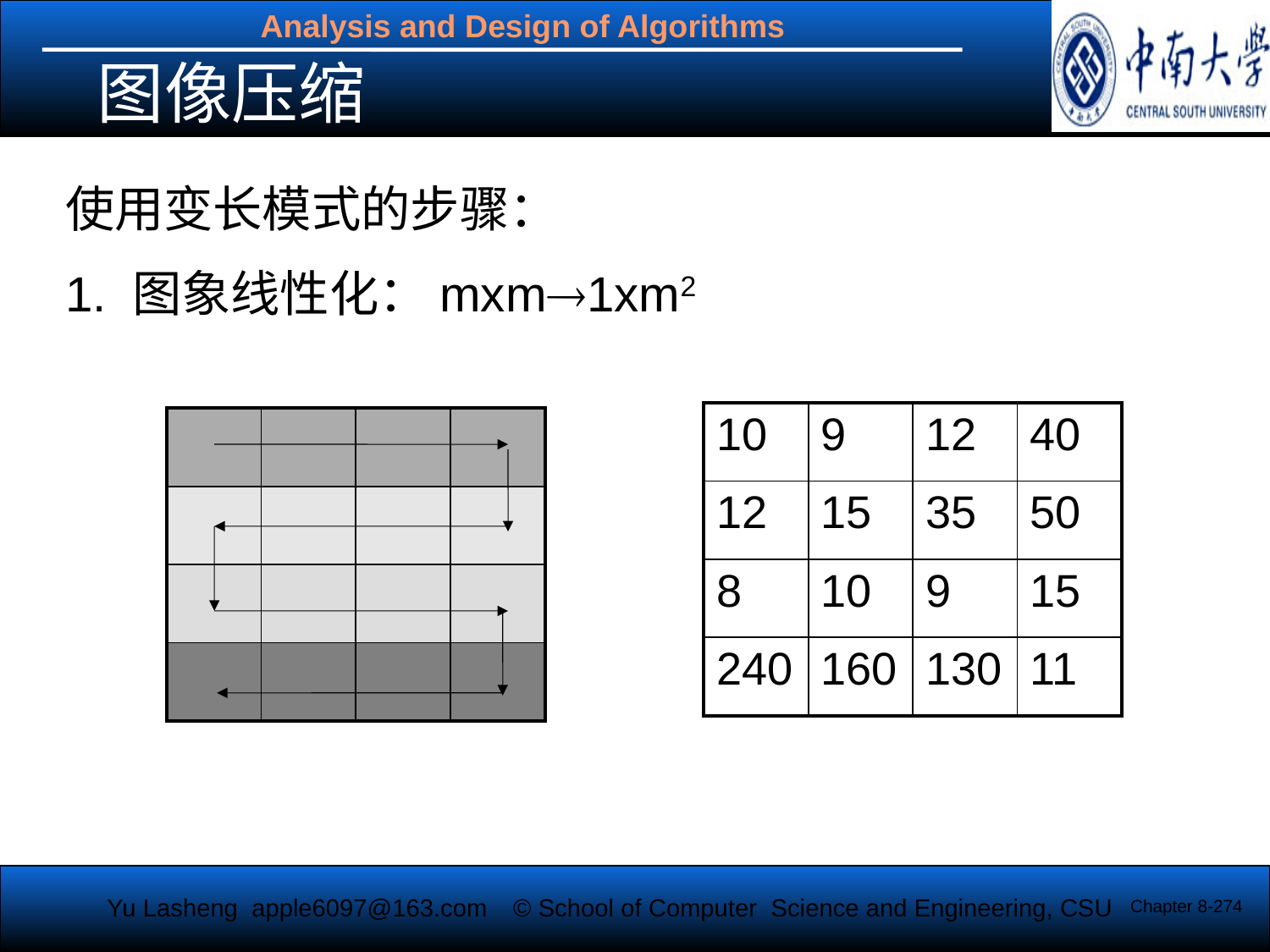

图像压缩

使用变长模式的步骤：
1. 图象线性化：mxm→1xm2

| 10 | 9 | 12 | 40 |
| --- | --- | --- | --- |
| 12 | 15 | 35 | 50 |
| 8 | 10 | 9 | 15 |
| 240 | 160 | 130 | 11 |
|  |  |  |  |
| --- | --- | --- | --- |
|  |  |  |  |
|  |  |  |  |
|  |  |  |  |

Chapter 8-274